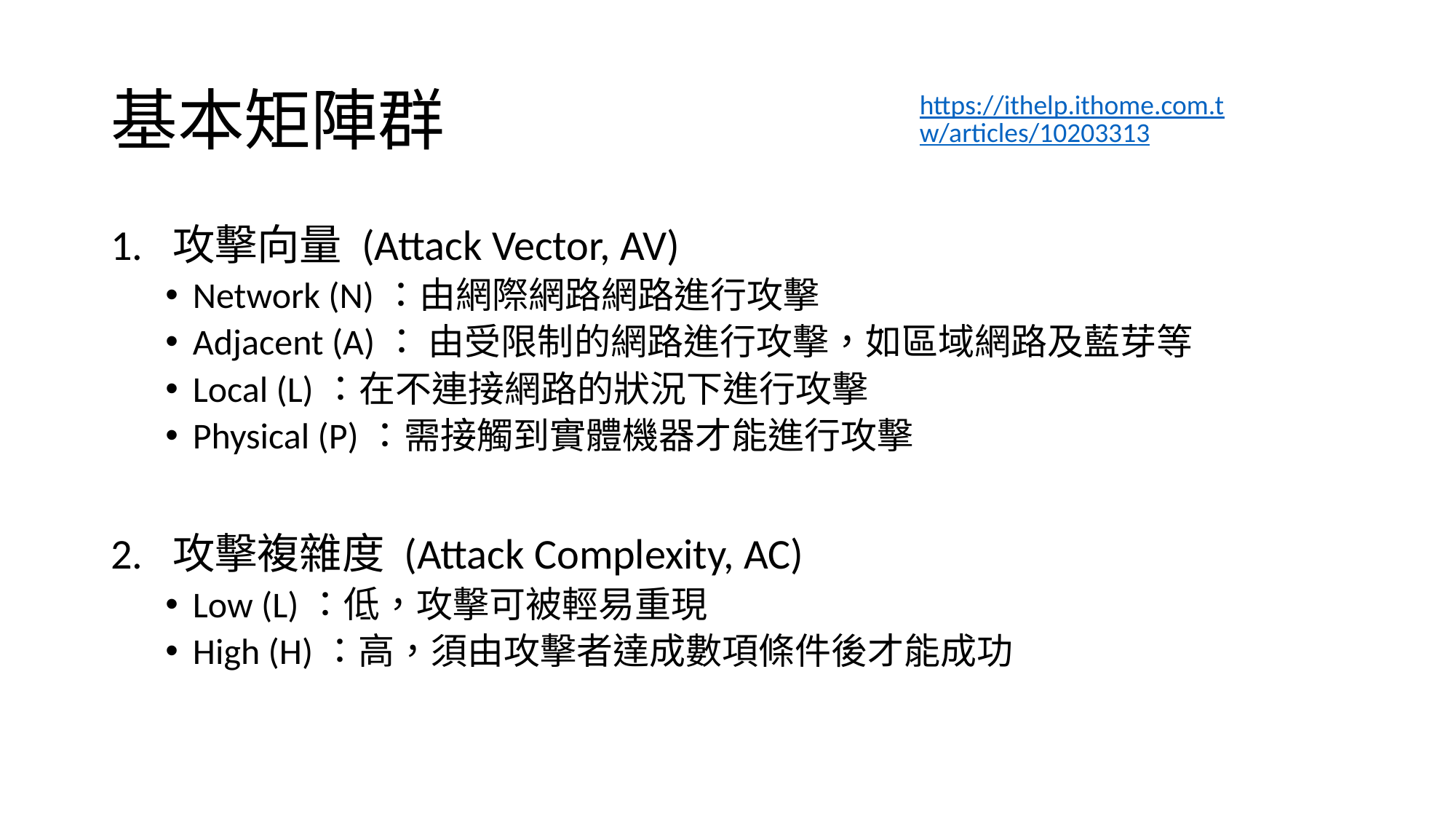

# 基本矩陣群
https://ithelp.ithome.com.tw/articles/10203313
1.  攻擊向量 (Attack Vector, AV)
Network (N)：由網際網路網路進行攻擊
Adjacent (A)： 由受限制的網路進行攻擊，如區域網路及藍芽等
Local (L)：在不連接網路的狀況下進行攻擊
Physical (P)：需接觸到實體機器才能進行攻擊

2.  攻擊複雜度 (Attack Complexity, AC)
Low (L)：低，攻擊可被輕易重現
High (H)：高，須由攻擊者達成數項條件後才能成功